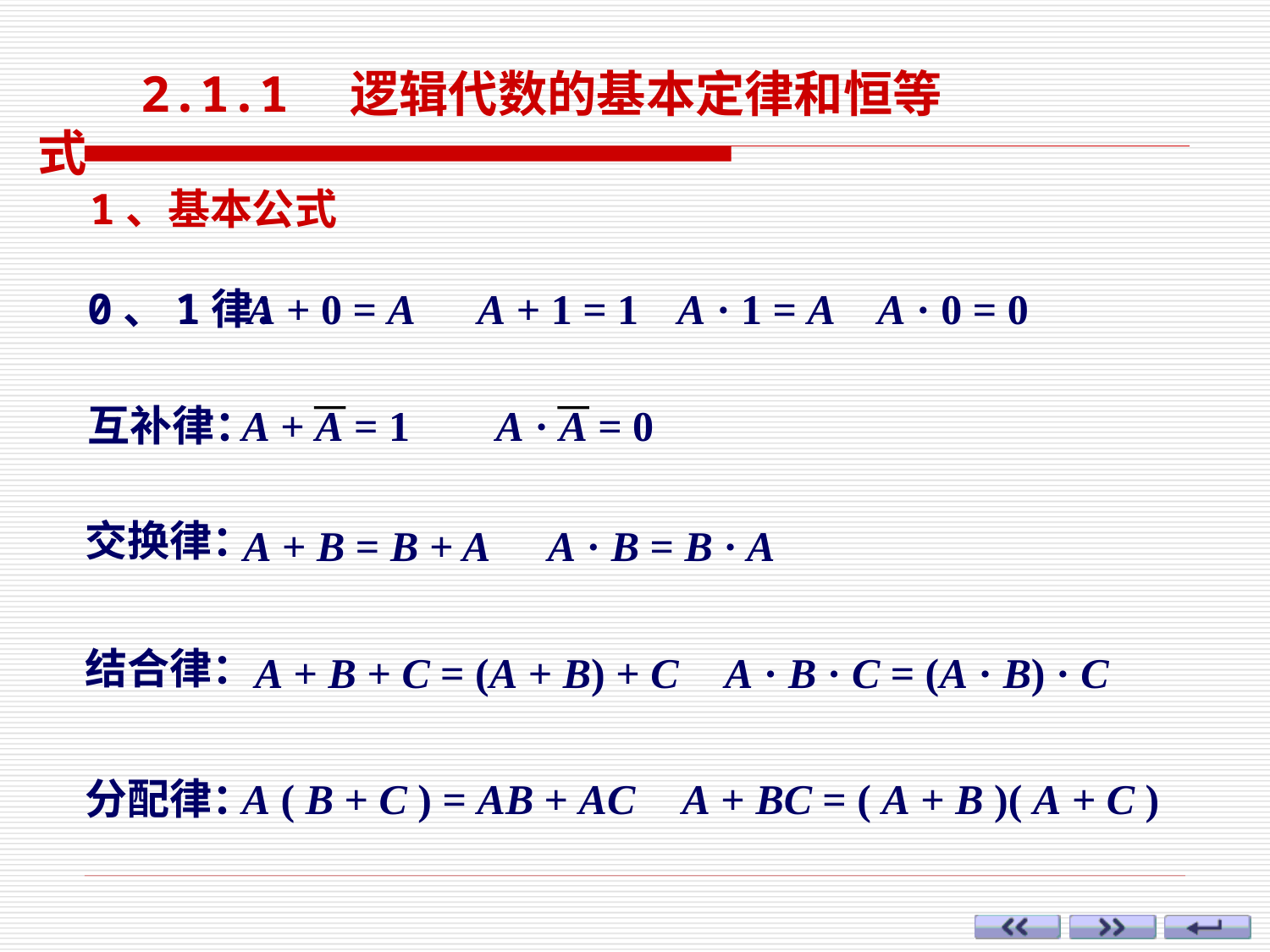

2.1.1　逻辑代数的基本定律和恒等式
　1、基本公式
0、1律：
A + 0 = A
A + 1 = 1
A · 1 = A
A · 0 = 0
互补律：
A + A = 1
A · A = 0

交换律：
A + B = B + A
A · B = B · A
结合律：
A + B + C = (A + B) + C
A · B · C = (A · B) · C
　　分配律：
A ( B + C ) = AB + AC
A + BC = ( A + B )( A + C )